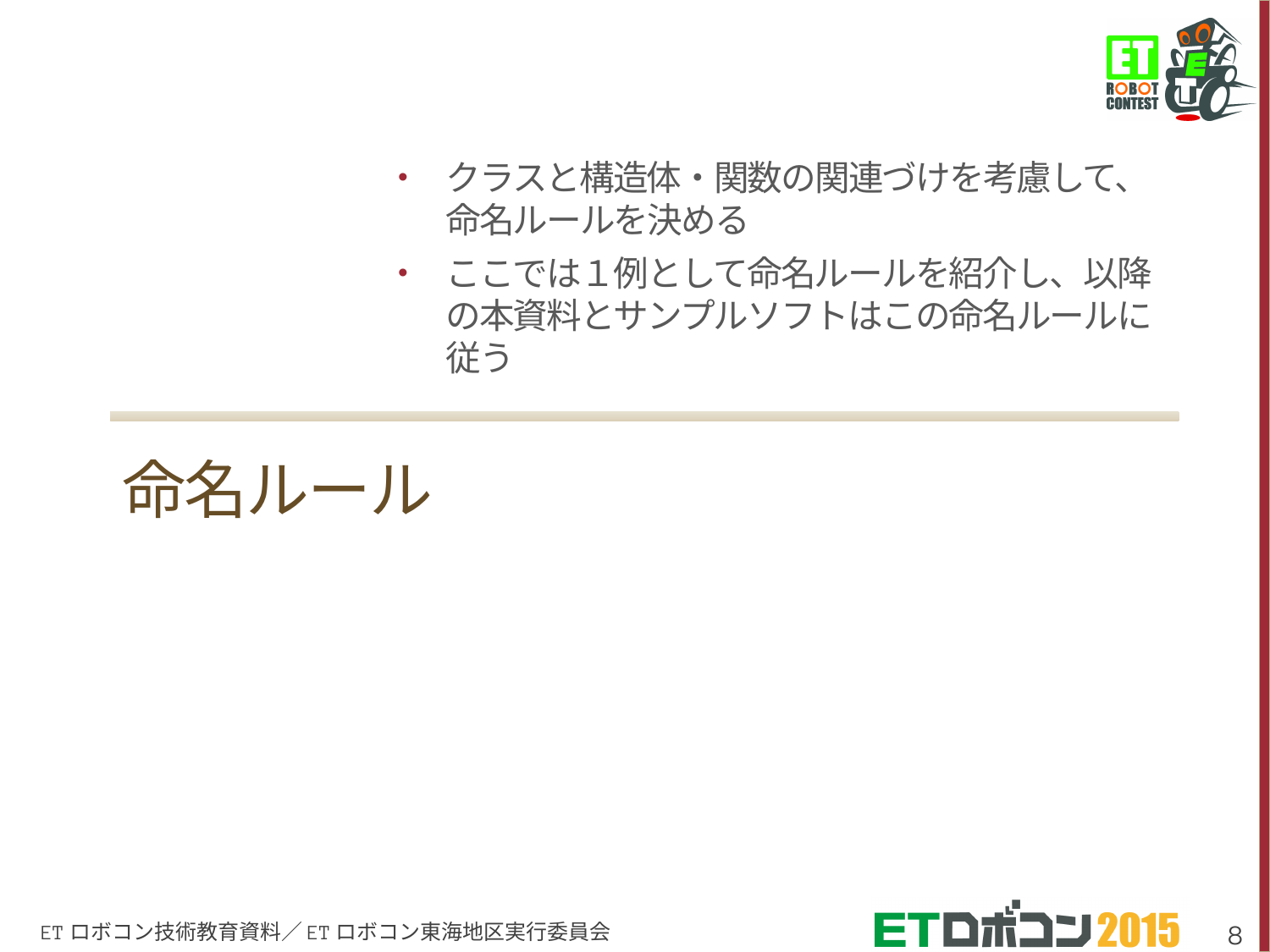

クラスと構造体・関数の関連づけを考慮して、命名ルールを決める
ここでは１例として命名ルールを紹介し、以降の本資料とサンプルソフトはこの命名ルールに従う
# 命名ルール
ETロボコン技術教育資料／ETロボコン東海地区実行委員会
8